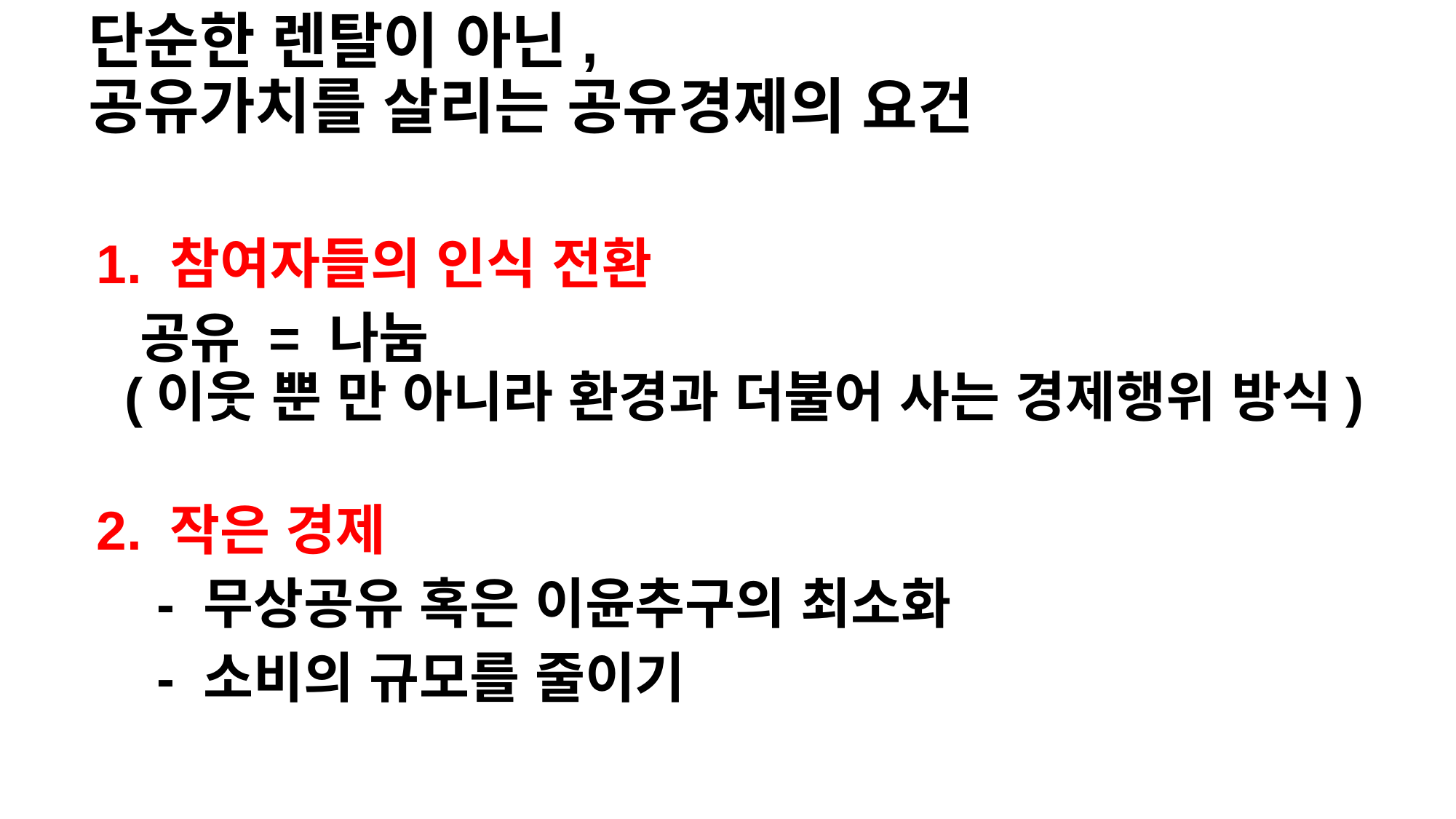

# 단순한 렌탈이 아닌, 공유가치를 살리는 공유경제의 요건

1. 참여자들의 인식 전환
  공유 = 나눔
 (이웃 뿐 만 아니라 환경과 더불어 사는 경제행위 방식)
2. 작은 경제
    - 무상공유 혹은 이윤추구의 최소화
    - 소비의 규모를 줄이기